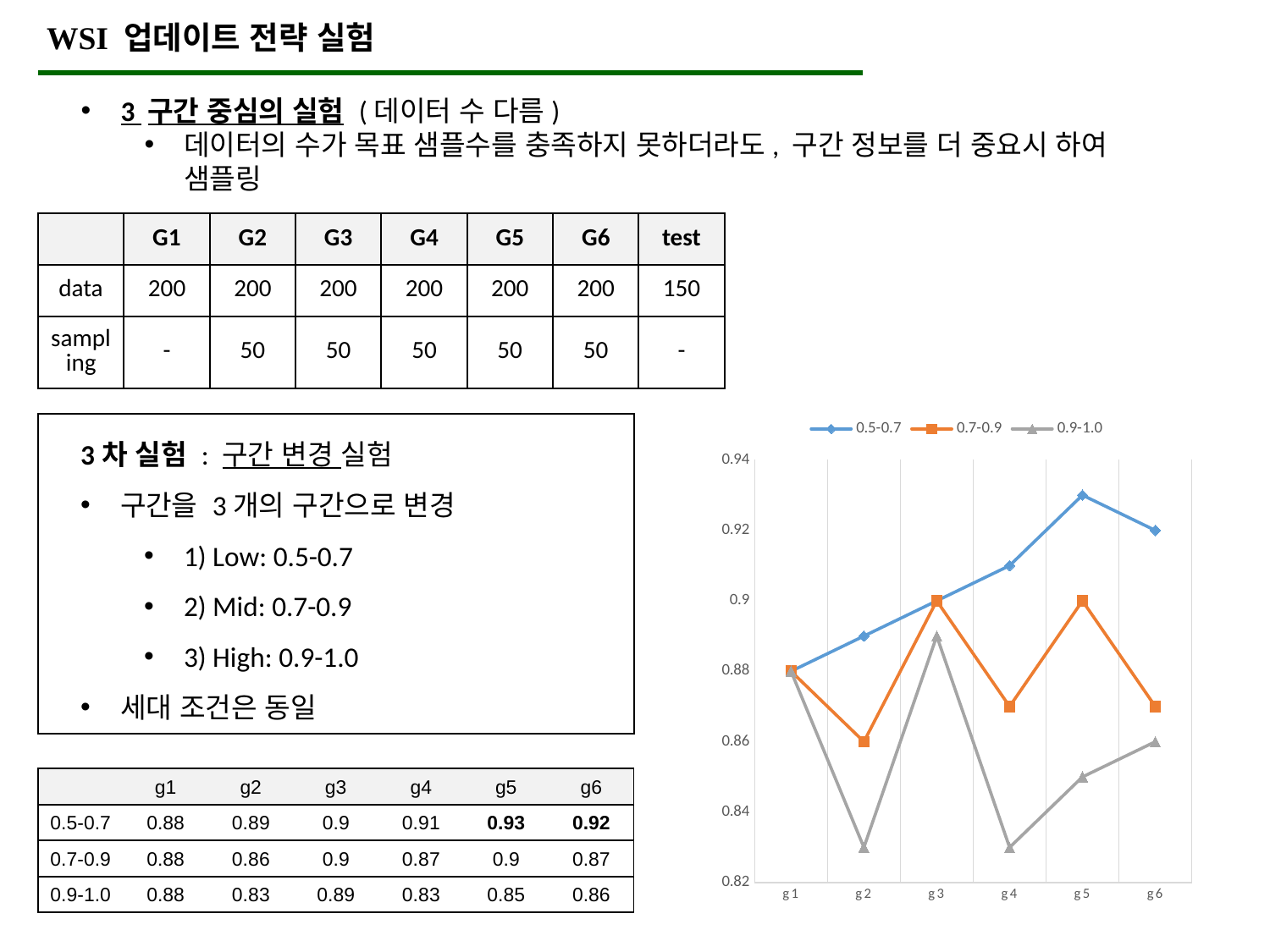

WSI 업데이트 전략 실험
3 구간 중심의 실험 (데이터 수 다름)
데이터의 수가 목표 샘플수를 충족하지 못하더라도, 구간 정보를 더 중요시 하여 샘플링

|  | G1 | G2 | G3 | G4 | G5 | G6 | test |
| --- | --- | --- | --- | --- | --- | --- | --- |
| data | 200 | 200 | 200 | 200 | 200 | 200 | 150 |
| sampling | - | 50 | 50 | 50 | 50 | 50 | - |

### Chart

| Category | 0.5-0.7 | 0.7-0.9 | 0.9-1.0 |
|---|---|---|---|
| g1 | 0.88 | 0.88 | 0.88 |
| g2 | 0.89 | 0.86 | 0.83 |
| g3 | 0.9 | 0.9 | 0.89 |
| g4 | 0.91 | 0.87 | 0.83 |
| g5 | 0.93 | 0.9 | 0.85 |
| g6 | 0.92 | 0.87 | 0.86 |
3차 실험 : 구간 변경 실험
구간을 3개의 구간으로 변경
1) Low: 0.5-0.7
2) Mid: 0.7-0.9
3) High: 0.9-1.0
세대 조건은 동일
|  | g1 | g2 | g3 | g4 | g5 | g6 |
| --- | --- | --- | --- | --- | --- | --- |
| 0.5-0.7 | 0.88 | 0.89 | 0.9 | 0.91 | 0.93 | 0.92 |
| 0.7-0.9 | 0.88 | 0.86 | 0.9 | 0.87 | 0.9 | 0.87 |
| 0.9-1.0 | 0.88 | 0.83 | 0.89 | 0.83 | 0.85 | 0.86 |